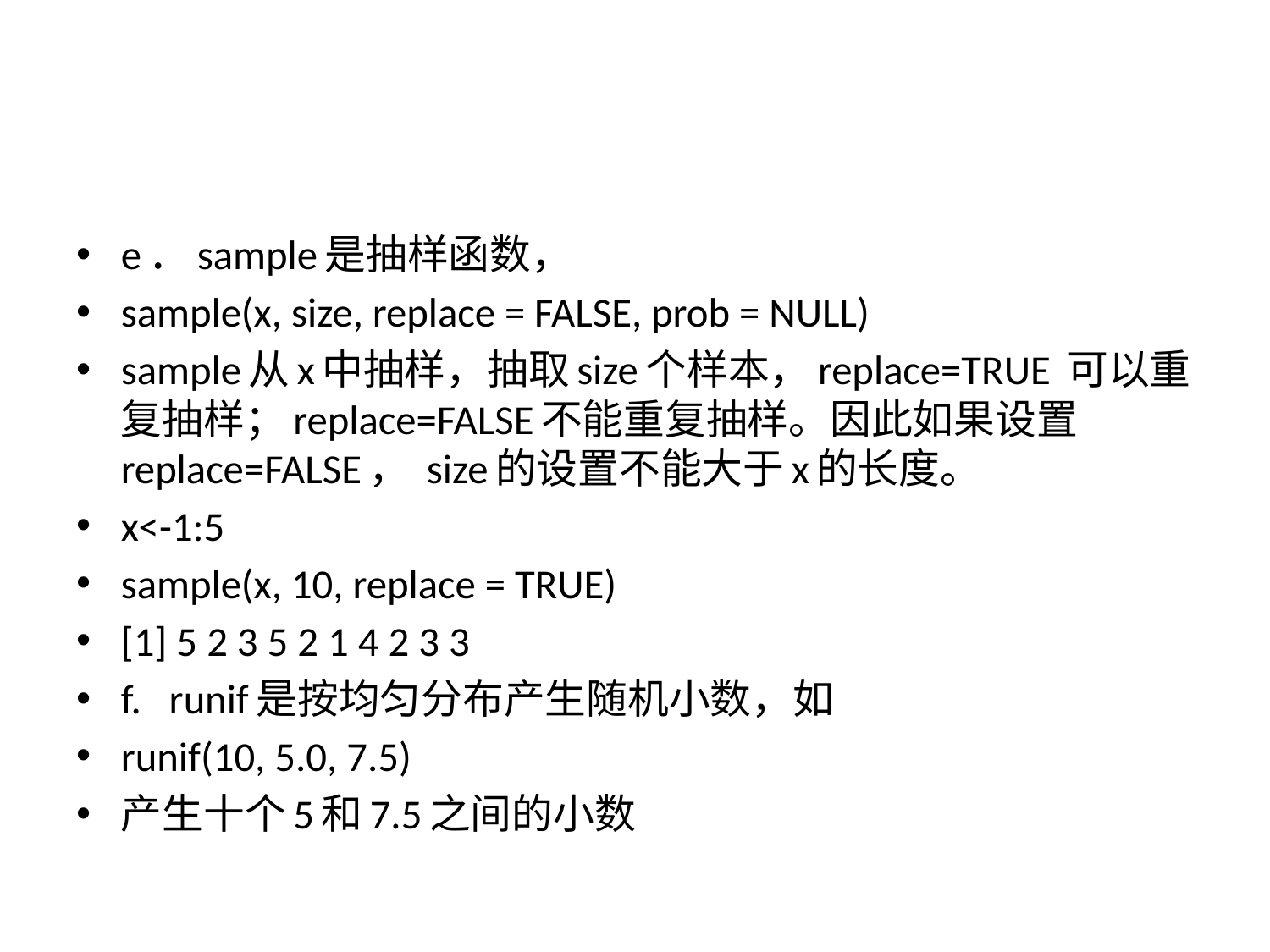

#
e．sample是抽样函数，
sample(x, size, replace = FALSE, prob = NULL)
sample从x中抽样，抽取size个样本，replace=TRUE 可以重复抽样；replace=FALSE不能重复抽样。因此如果设置replace=FALSE， size的设置不能大于x的长度。
x<-1:5
sample(x, 10, replace = TRUE)
[1] 5 2 3 5 2 1 4 2 3 3
f.   runif是按均匀分布产生随机小数，如
runif(10, 5.0, 7.5)
产生十个5和7.5之间的小数